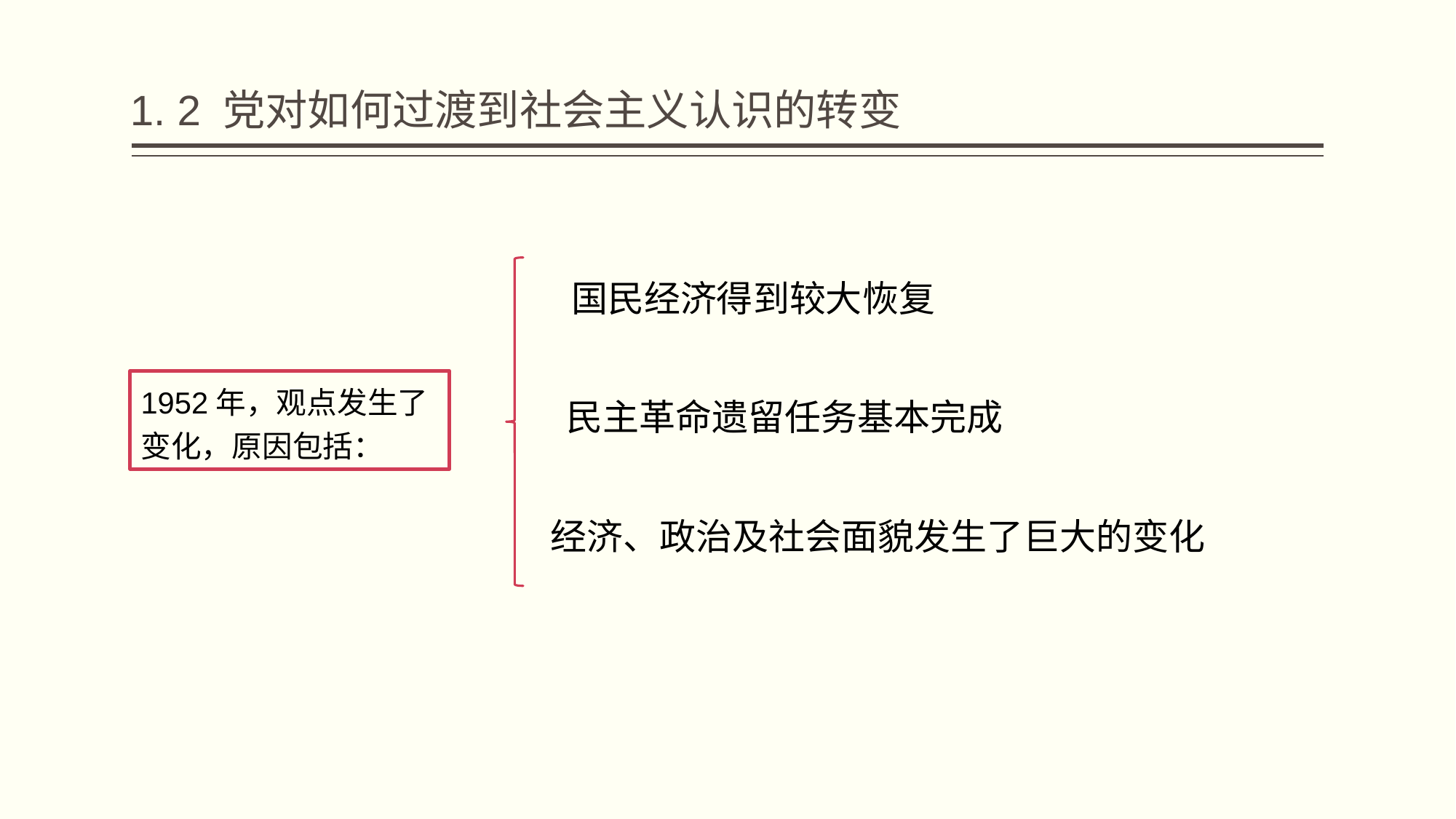

# 1. 2 党对如何过渡到社会主义认识的转变

国民经济得到较大恢复
1952年，观点发生了变化，原因包括：
 民主革命遗留任务基本完成
   经济、政治及社会面貌发生了巨大的变化